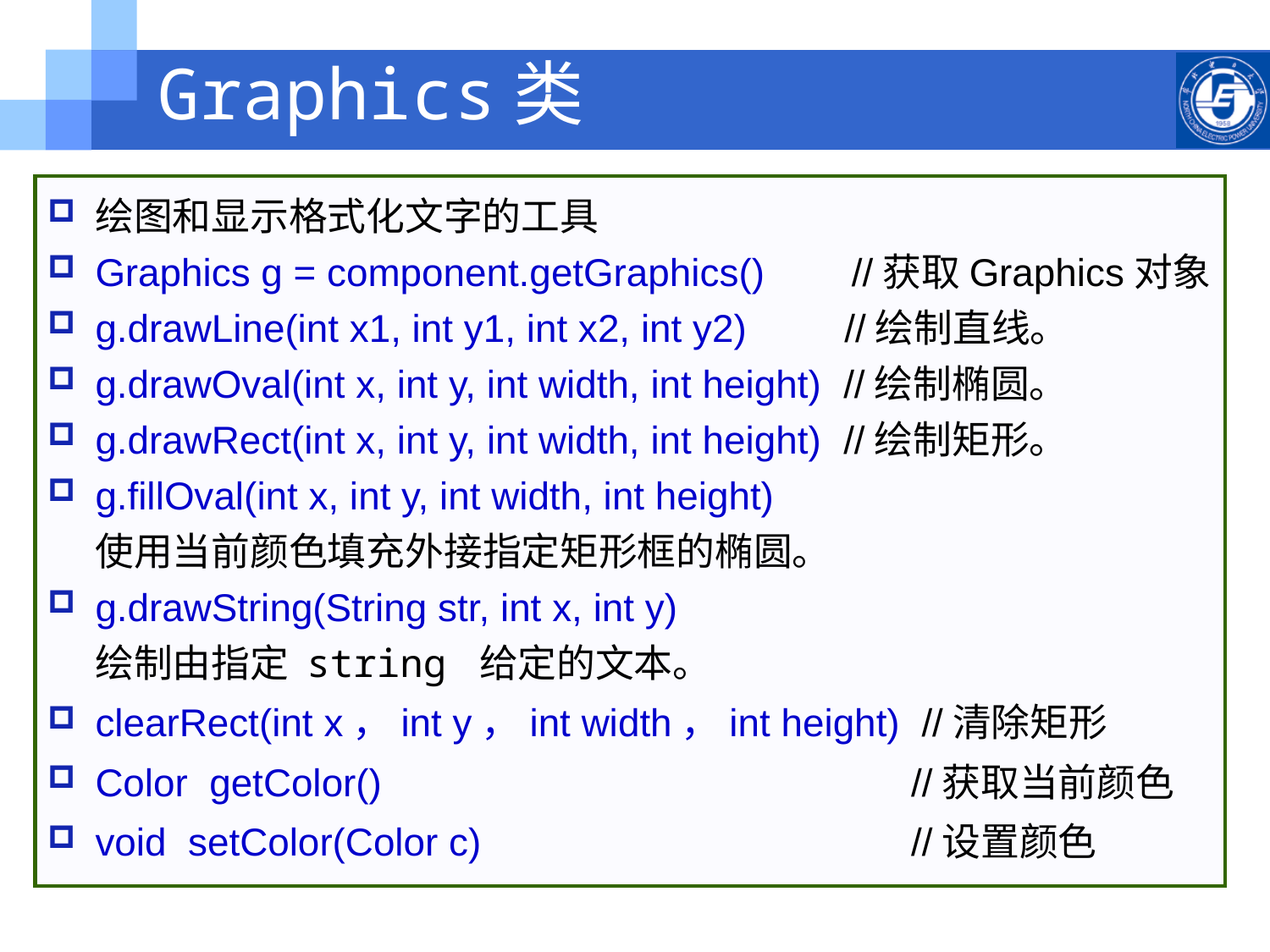

# Graphics类
绘图和显示格式化文字的工具
Graphics g = component.getGraphics()        //获取Graphics对象
g.drawLine(int x1, int y1, int x2, int y2)         //绘制直线。
g.drawOval(int x, int y, int width, int height)  //绘制椭圆。
g.drawRect(int x, int y, int width, int height)  //绘制矩形。
g.fillOval(int x, int y, int width, int height)
使用当前颜色填充外接指定矩形框的椭圆。
g.drawString(String str, int x, int y)
绘制由指定 string 给定的文本。
clearRect(int x，int y，int width，int height)  //清除矩形
Color  getColor()				     //获取当前颜色
void  setColor(Color c)			     //设置颜色